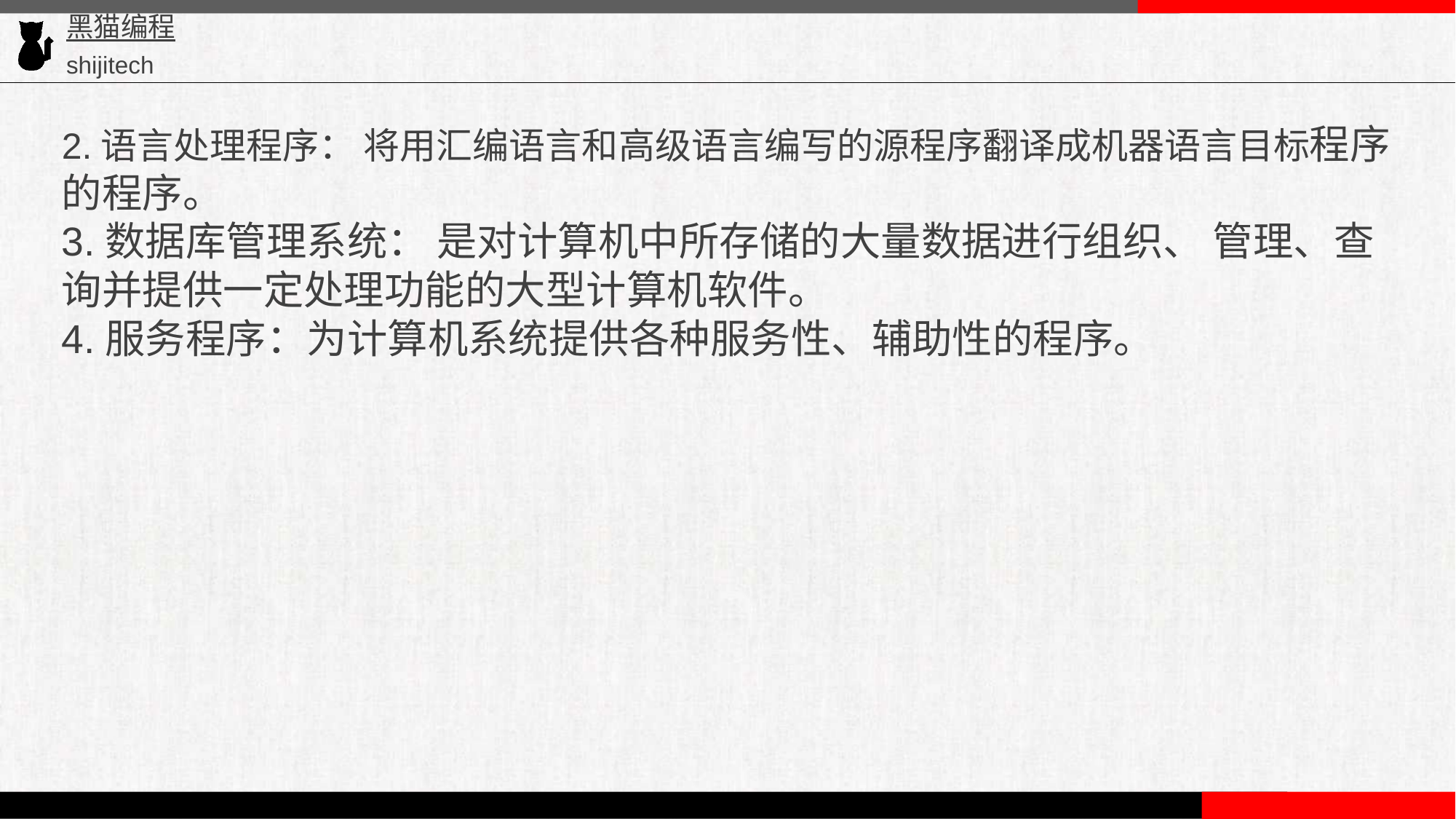

2.语言处理程序： 将用汇编语言和高级语言编写的源程序翻译成机器语言目标程序的程序。
3.数据库管理系统： 是对计算机中所存储的大量数据进行组织、 管理、查询并提供一定处理功能的大型计算机软件。
4.服务程序：为计算机系统提供各种服务性、辅助性的程序。